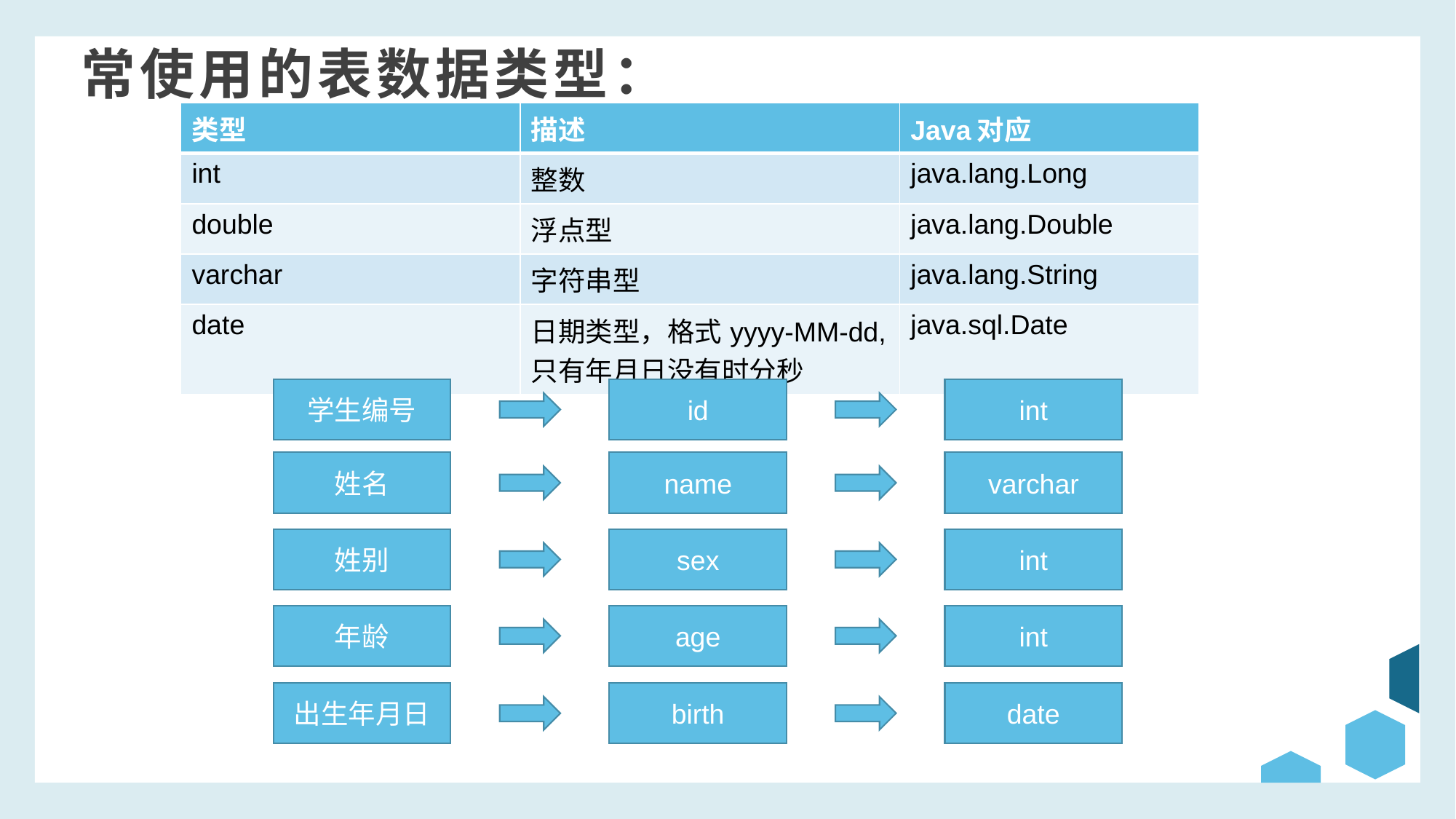

常使用的表数据类型：

| 类型 | 描述 | Java对应 |
| --- | --- | --- |
| int | 整数 | java.lang.Long |
| double | 浮点型 | java.lang.Double |
| varchar | 字符串型 | java.lang.String |
| date | 日期类型，格式yyyy-MM-dd,只有年月日没有时分秒 | java.sql.Date |
学生编号
id
int

姓名
name
varchar

姓别
sex
int

年龄
age
int

出生年月日
birth
date